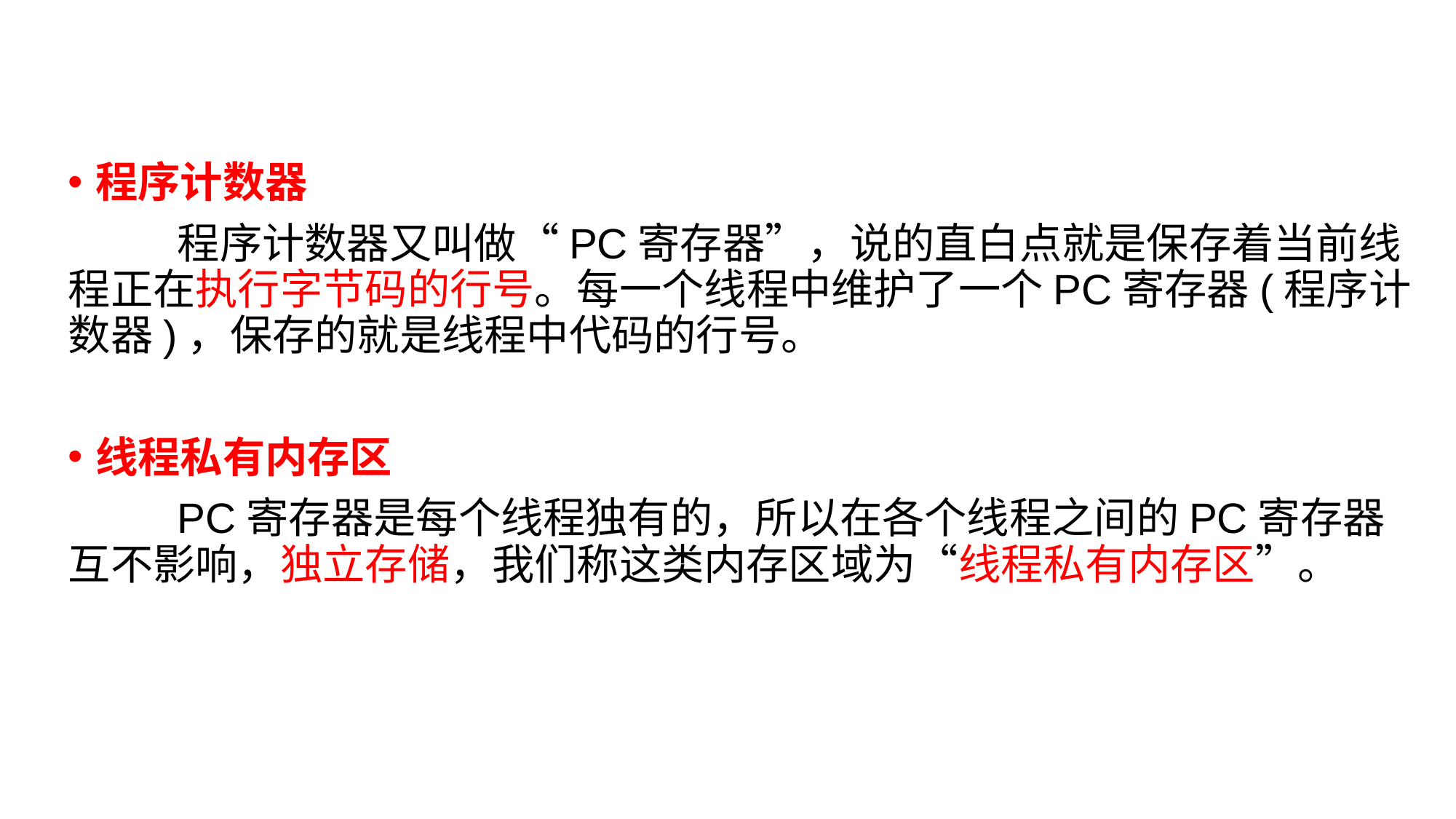

程序计数器
	程序计数器又叫做“PC寄存器”，说的直白点就是保存着当前线程正在执行字节码的行号。每一个线程中维护了一个PC寄存器(程序计数器)，保存的就是线程中代码的行号。

线程私有内存区
  	PC寄存器是每个线程独有的，所以在各个线程之间的PC寄存器互不影响，独立存储，我们称这类内存区域为“线程私有内存区”。